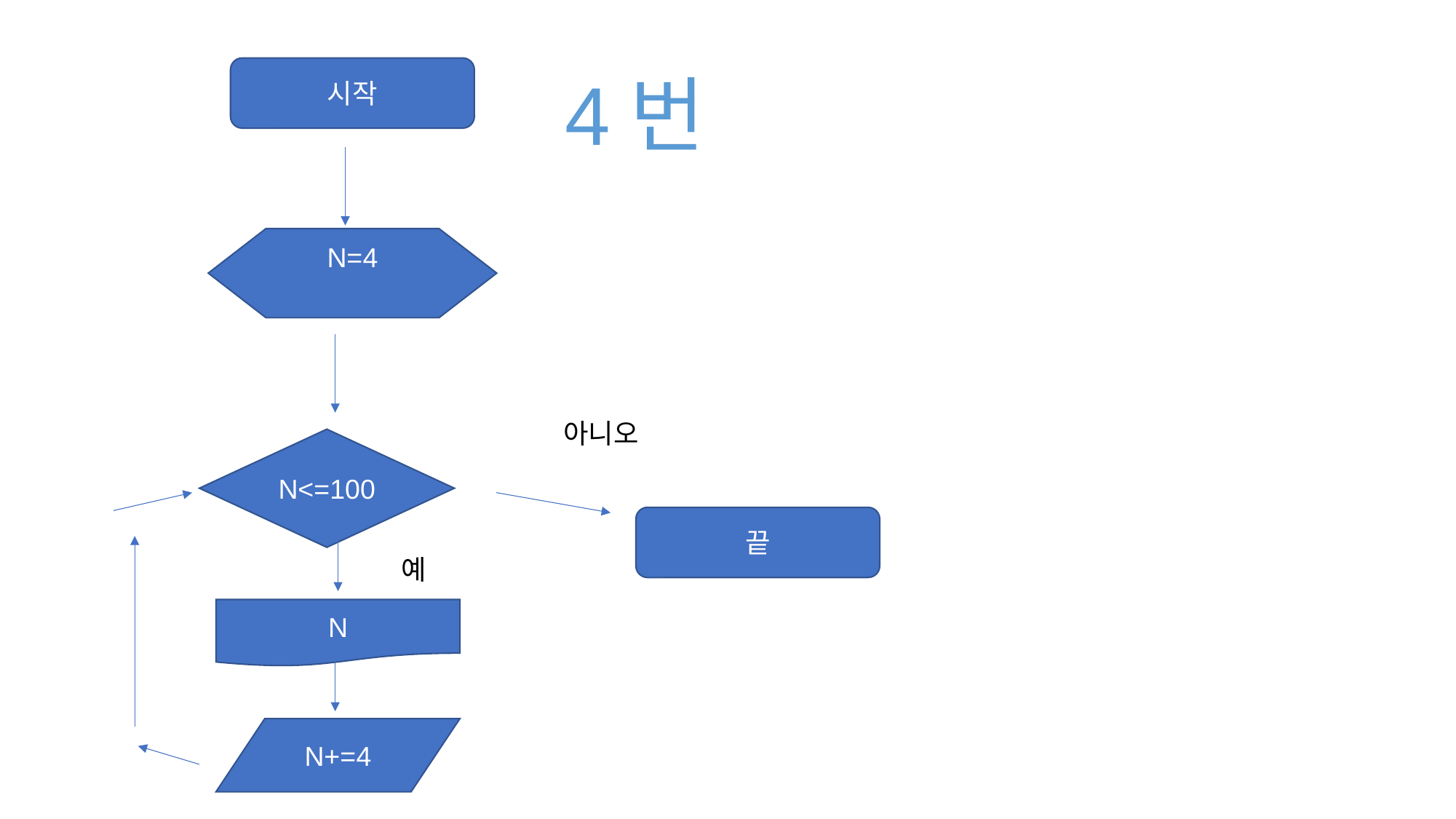

시작
4번
N=4

아니오
N<=100
끝
예
N
N+=4